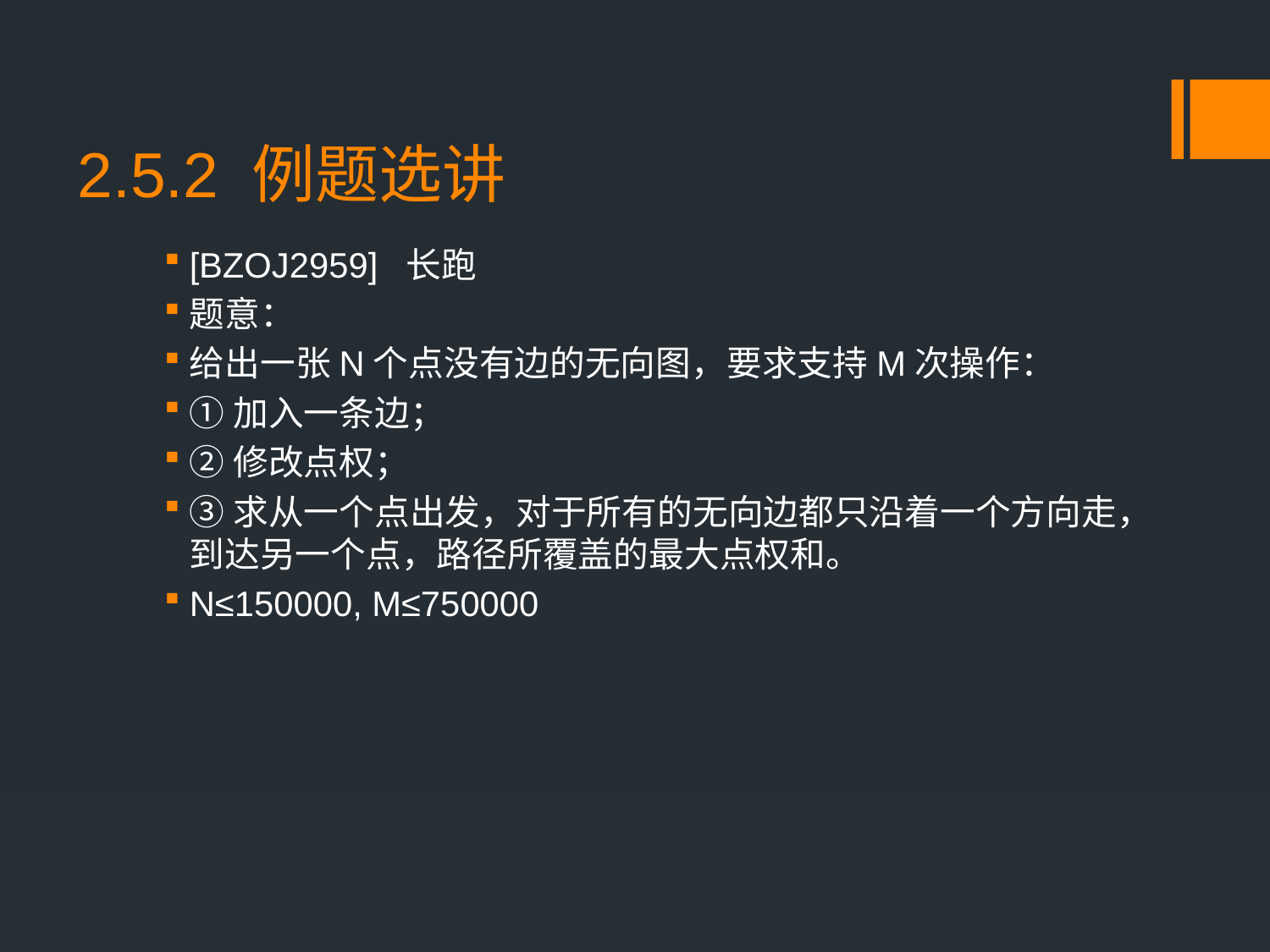

# 2.5.2 例题选讲
[BZOJ2959]  长跑
题意：
给出一张N个点没有边的无向图，要求支持M次操作：
①加入一条边；
②修改点权；
③求从一个点出发，对于所有的无向边都只沿着一个方向走，到达另一个点，路径所覆盖的最大点权和。
N≤150000, M≤750000